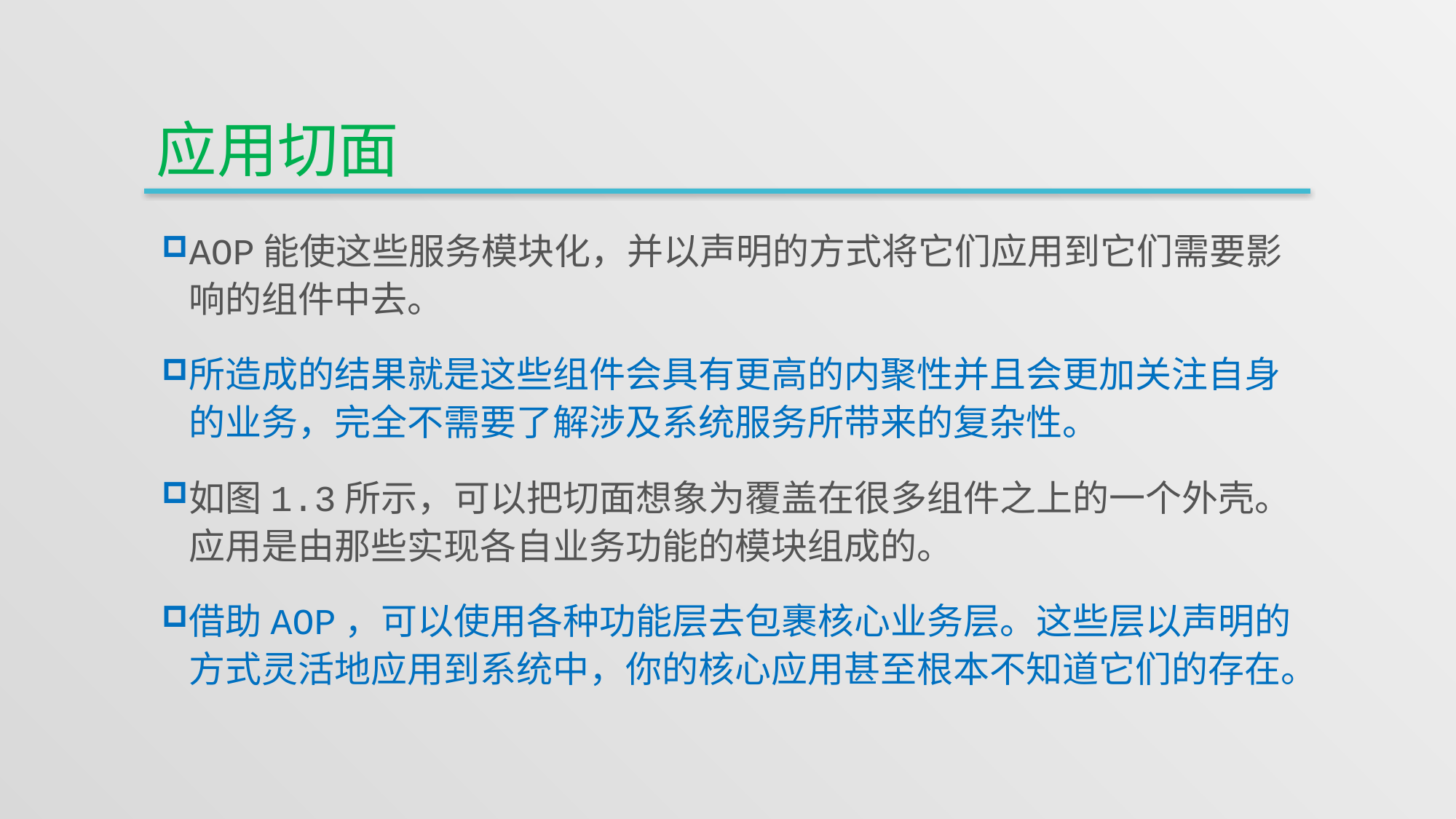

# 应用切面
AOP能使这些服务模块化，并以声明的方式将它们应用到它们需要影响的组件中去。
所造成的结果就是这些组件会具有更高的内聚性并且会更加关注自身的业务，完全不需要了解涉及系统服务所带来的复杂性。
如图1.3所示，可以把切面想象为覆盖在很多组件之上的一个外壳。应用是由那些实现各自业务功能的模块组成的。
借助AOP，可以使用各种功能层去包裹核心业务层。这些层以声明的方式灵活地应用到系统中，你的核心应用甚至根本不知道它们的存在。